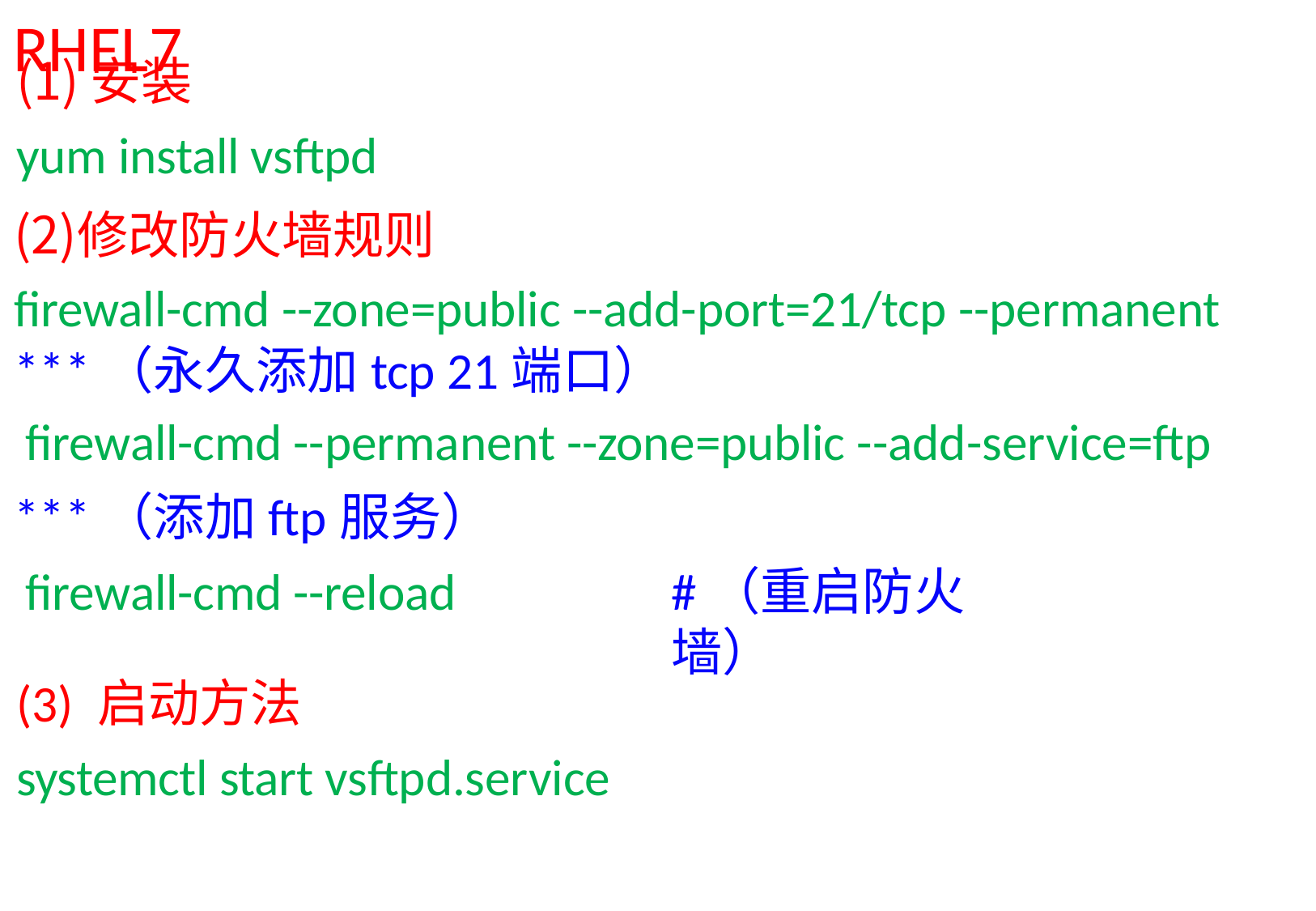

# 5.8 FTP服务--RHEL7
安装
yum install vsftpd
修改防火墙规则
firewall-cmd --zone=public --add-port=21/tcp --permanent
***（永久添加tcp 21端口）
firewall-cmd --permanent --zone=public --add-service=ftp
***（添加ftp服务）
firewall-cmd --reload
(3) 启动方法
systemctl start vsftpd.service
#（重启防火墙）